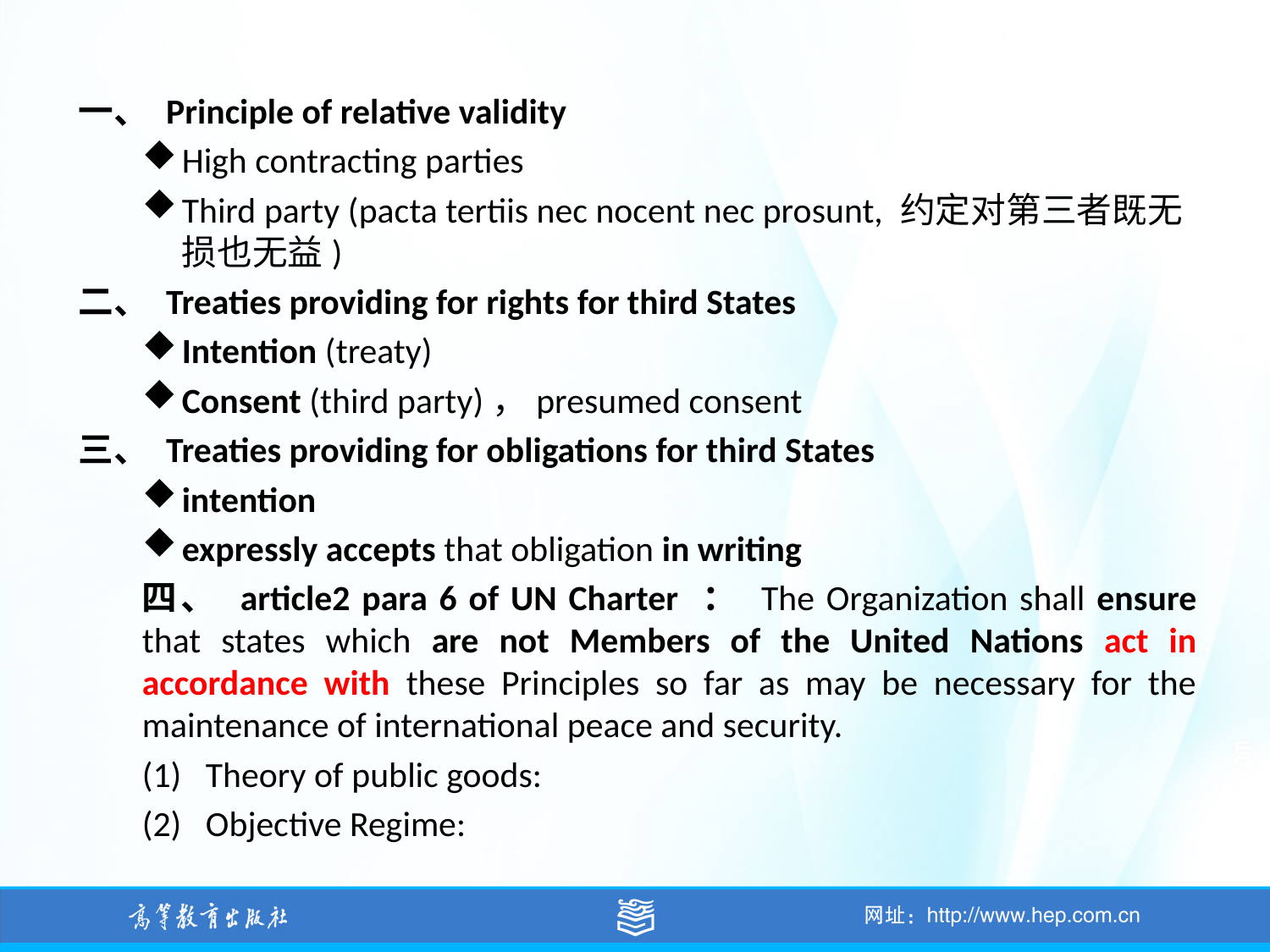

一、 Principle of relative validity
High contracting parties
Third party (pacta tertiis nec nocent nec prosunt, 约定对第三者既无损也无益)
二、 Treaties providing for rights for third States
Intention (treaty)
Consent (third party)，presumed consent
三、 Treaties providing for obligations for third States
intention
expressly accepts that obligation in writing
四、 article2 para 6 of UN Charter ： The Organization shall ensure that states which are not Members of the United Nations act in accordance with these Principles so far as may be necessary for the maintenance of international peace and security.
Theory of public goods:
Objective Regime: